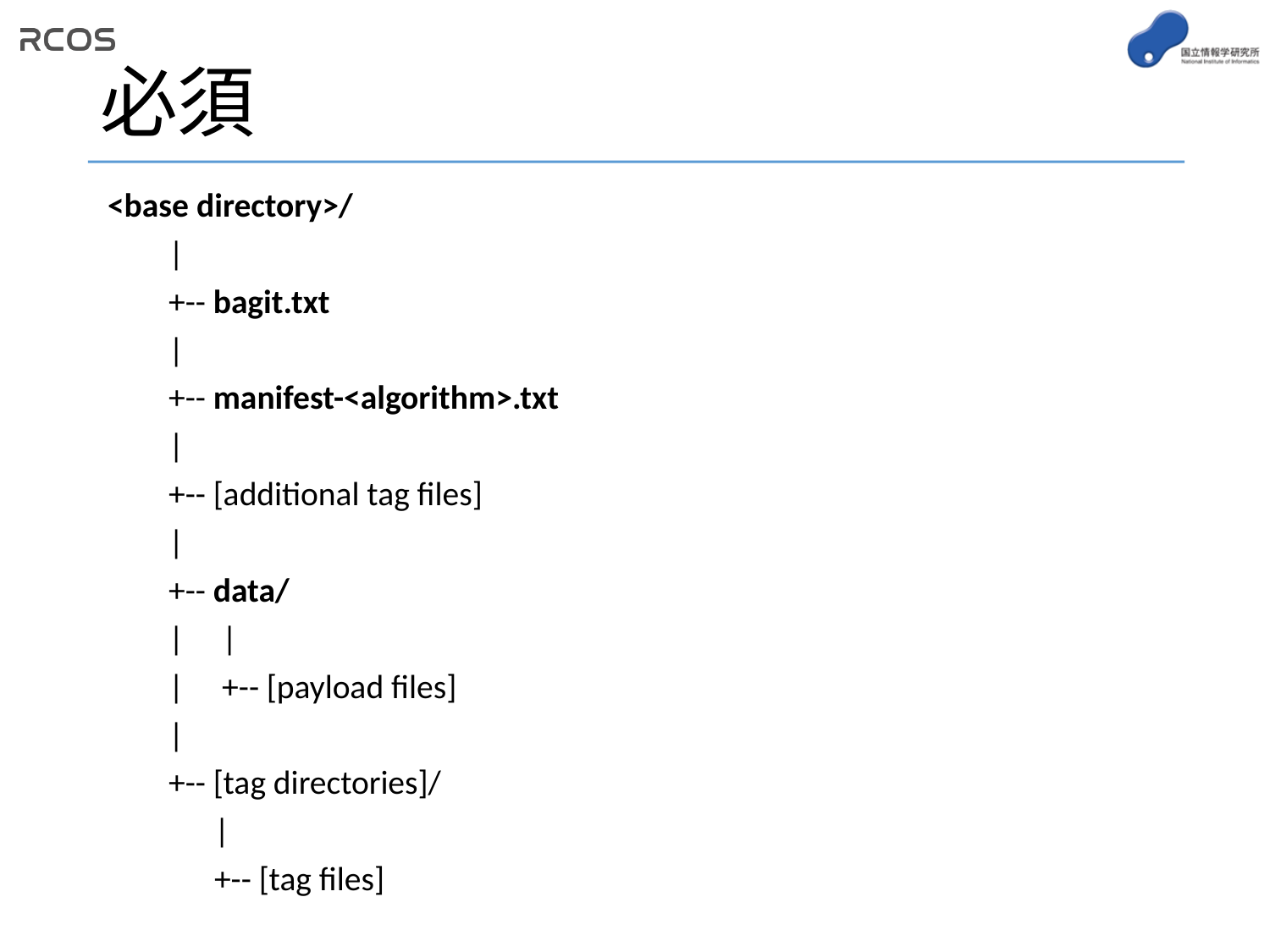

# 必須
 <base directory>/
         |
         +-- bagit.txt
         |
         +-- manifest-<algorithm>.txt
         |
         +-- [additional tag files]
         |
         +-- data/
         |     |
         |     +-- [payload files]
         |
         +-- [tag directories]/
               |
               +-- [tag files]